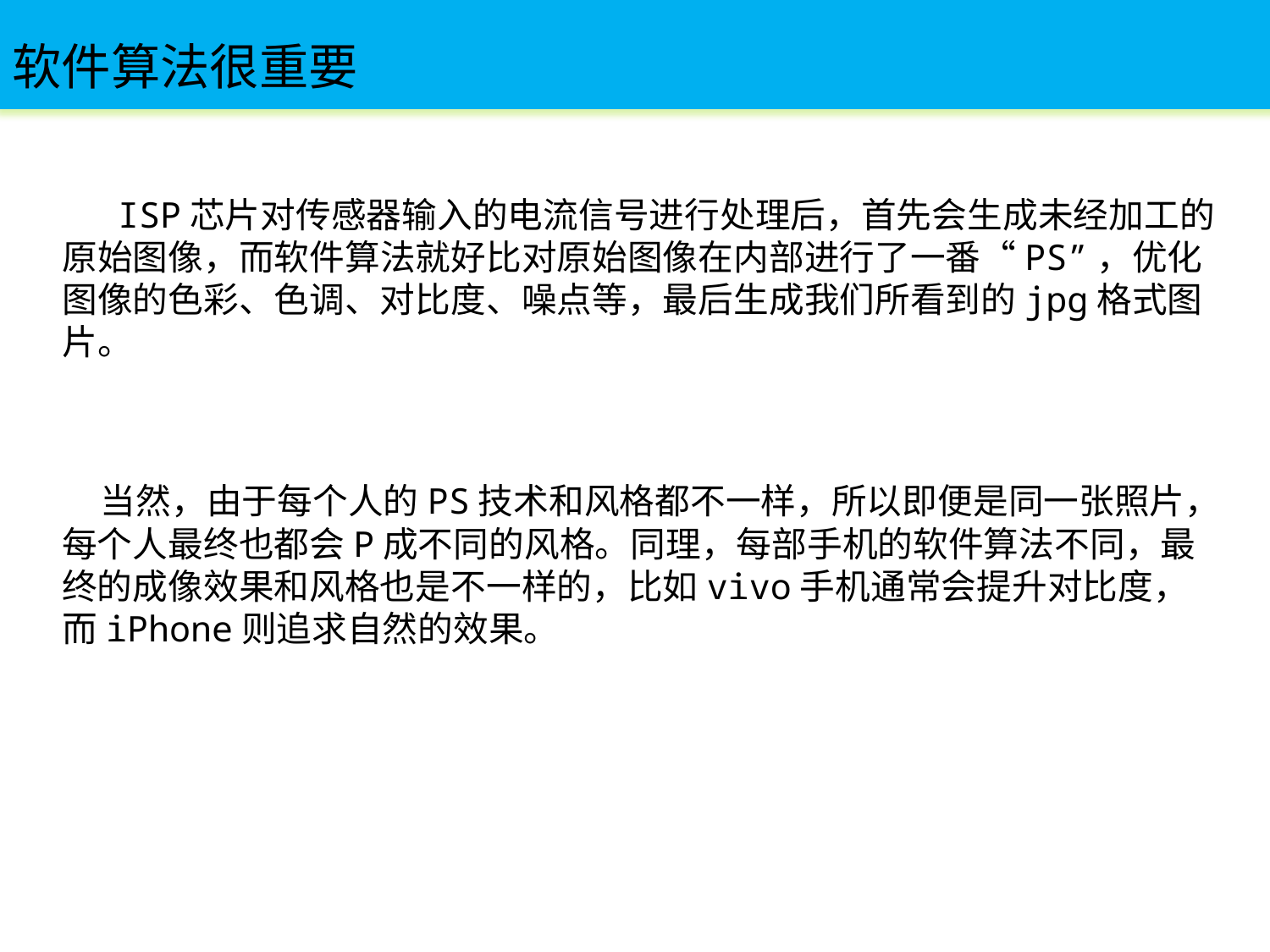

软件算法很重要
　  ISP芯片对传感器输入的电流信号进行处理后，首先会生成未经加工的原始图像，而软件算法就好比对原始图像在内部进行了一番“PS”，优化图像的色彩、色调、对比度、噪点等，最后生成我们所看到的jpg格式图片。

   当然，由于每个人的PS技术和风格都不一样，所以即便是同一张照片，每个人最终也都会P成不同的风格。同理，每部手机的软件算法不同，最终的成像效果和风格也是不一样的，比如vivo手机通常会提升对比度，而iPhone则追求自然的效果。